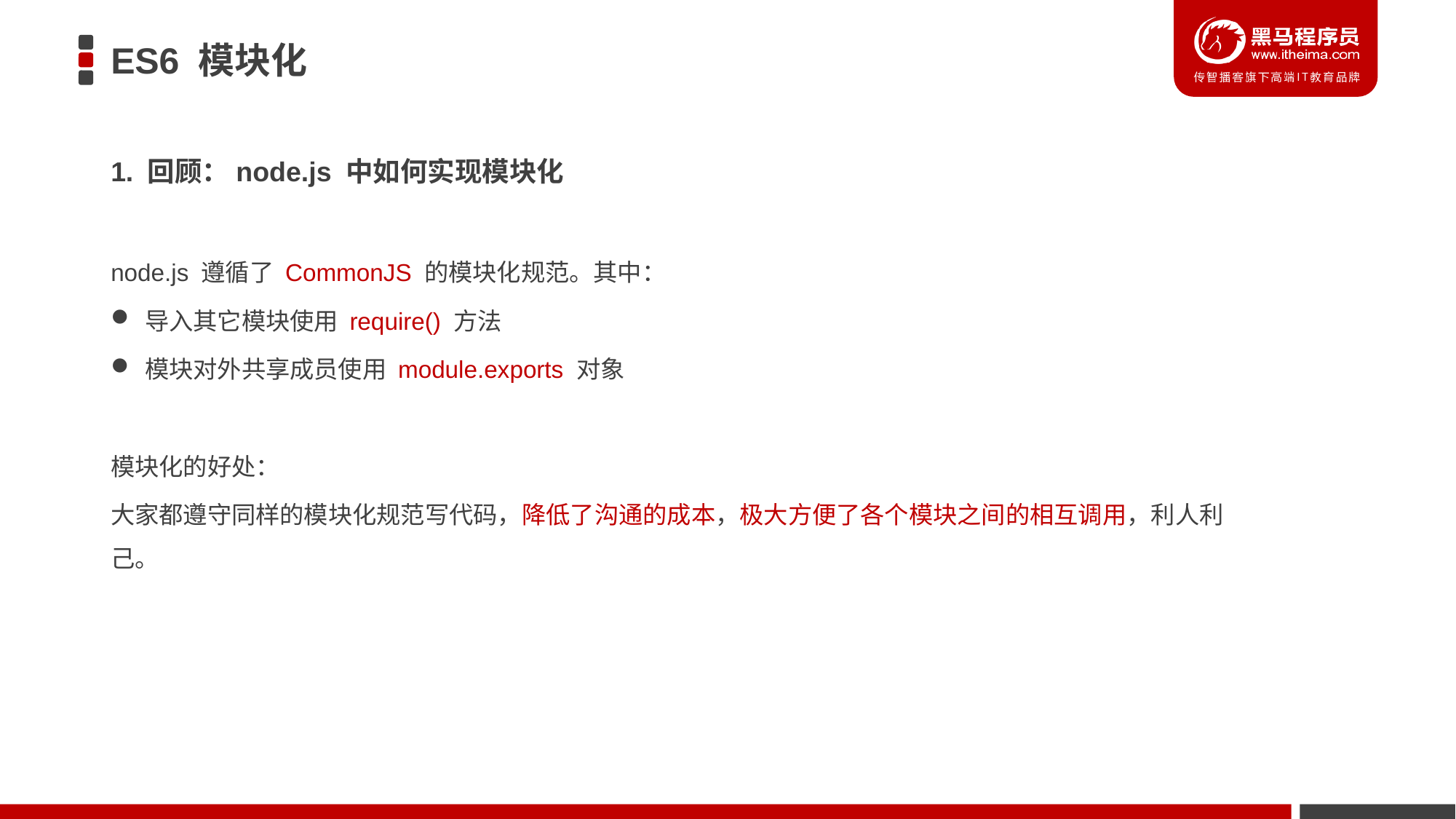

# ES6 模块化
1. 回顾：node.js 中如何实现模块化
node.js 遵循了 CommonJS 的模块化规范。其中：
导入其它模块使用 require() 方法
模块对外共享成员使用 module.exports 对象

模块化的好处：
大家都遵守同样的模块化规范写代码，降低了沟通的成本，极大方便了各个模块之间的相互调用，利人利己。